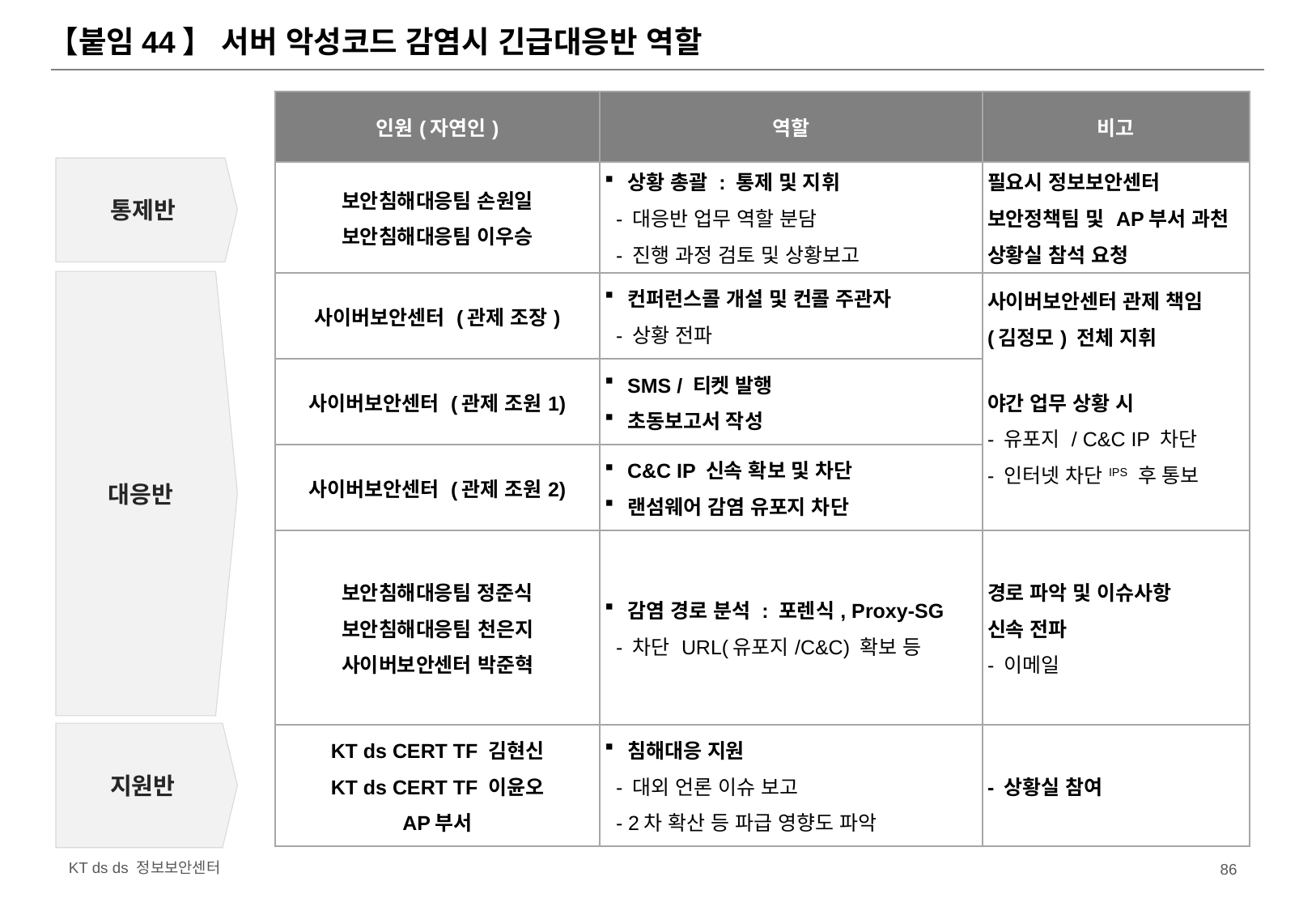

【붙임44】 서버 악성코드 감염시 긴급대응반 역할
| 인원(자연인) | 역할 | 비고 |
| --- | --- | --- |
| 보안침해대응팀 손원일 보안침해대응팀 이우승 | 상황 총괄 : 통제 및 지휘 - 대응반 업무 역할 분담 - 진행 과정 검토 및 상황보고 | 필요시 정보보안센터 보안정책팀 및 AP부서 과천 상황실 참석 요청 |
| 사이버보안센터 (관제 조장) | 컨퍼런스콜 개설 및 컨콜 주관자 - 상황 전파 | 사이버보안센터 관제 책임 (김정모) 전체 지휘 야간 업무 상황 시 - 유포지 / C&C IP 차단 - 인터넷 차단IPS 후 통보 |
| 사이버보안센터 (관제 조원1) | SMS / 티켓 발행 초동보고서 작성 |  |
| 사이버보안센터 (관제 조원2) | C&C IP 신속 확보 및 차단 랜섬웨어 감염 유포지 차단 |  |
| 보안침해대응팀 정준식 보안침해대응팀 천은지 사이버보안센터 박준혁 | 감염 경로 분석 : 포렌식, Proxy-SG - 차단 URL(유포지/C&C) 확보 등 | 경로 파악 및 이슈사항 신속 전파 - 이메일 |
| KT ds CERT TF 김현신 KT ds CERT TF 이윤오 AP부서 | 침해대응 지원 - 대외 언론 이슈 보고 - 2차 확산 등 파급 영향도 파악 | - 상황실 참여 |
통제반
대응반
지원반
86